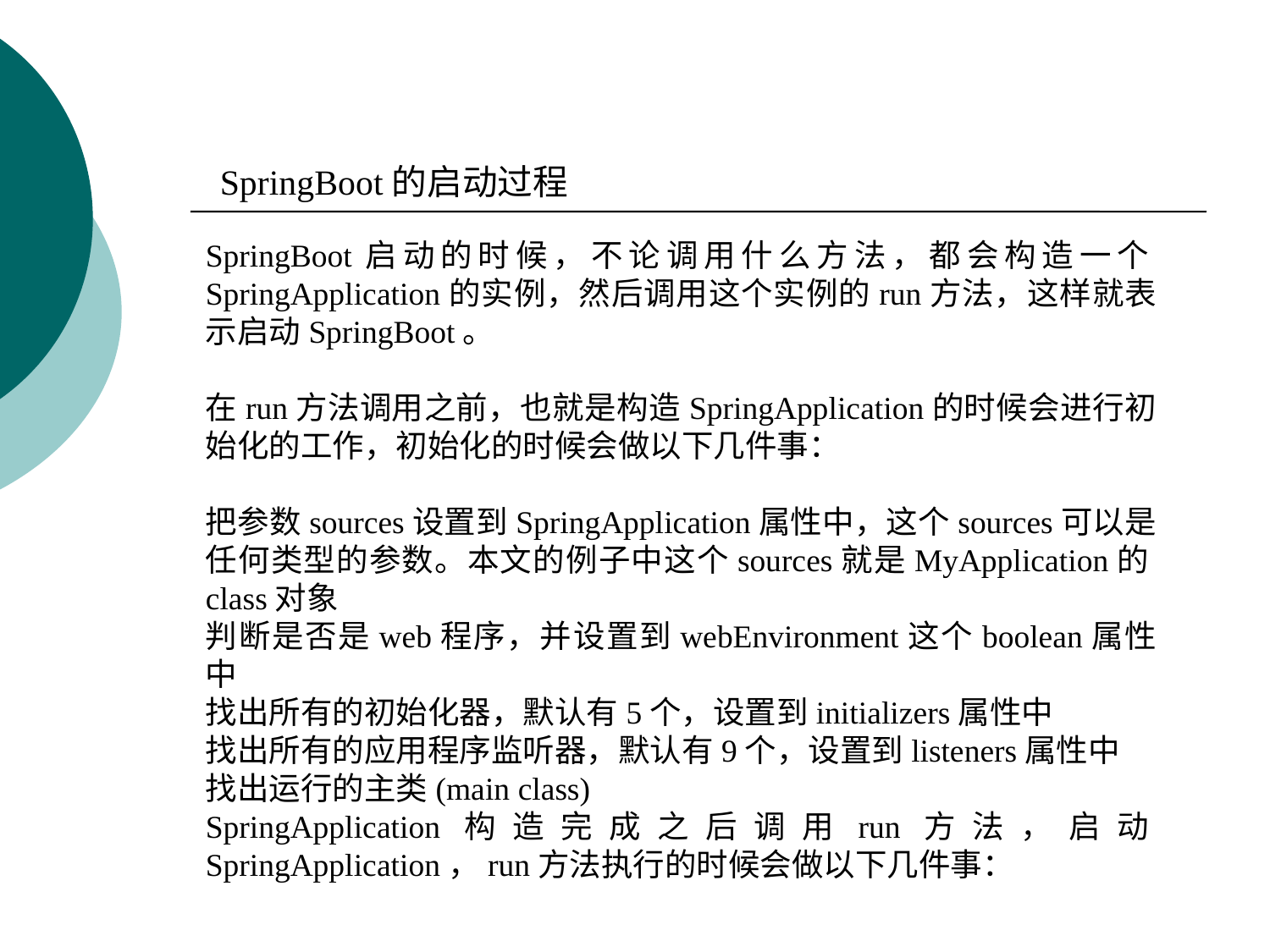

SpringBoot的启动过程
SpringBoot启动的时候，不论调用什么方法，都会构造一个SpringApplication的实例，然后调用这个实例的run方法，这样就表示启动SpringBoot。

在run方法调用之前，也就是构造SpringApplication的时候会进行初始化的工作，初始化的时候会做以下几件事：

把参数sources设置到SpringApplication属性中，这个sources可以是任何类型的参数。本文的例子中这个sources就是MyApplication的class对象
判断是否是web程序，并设置到webEnvironment这个boolean属性中
找出所有的初始化器，默认有5个，设置到initializers属性中
找出所有的应用程序监听器，默认有9个，设置到listeners属性中
找出运行的主类(main class)
SpringApplication构造完成之后调用run方法，启动SpringApplication，run方法执行的时候会做以下几件事：